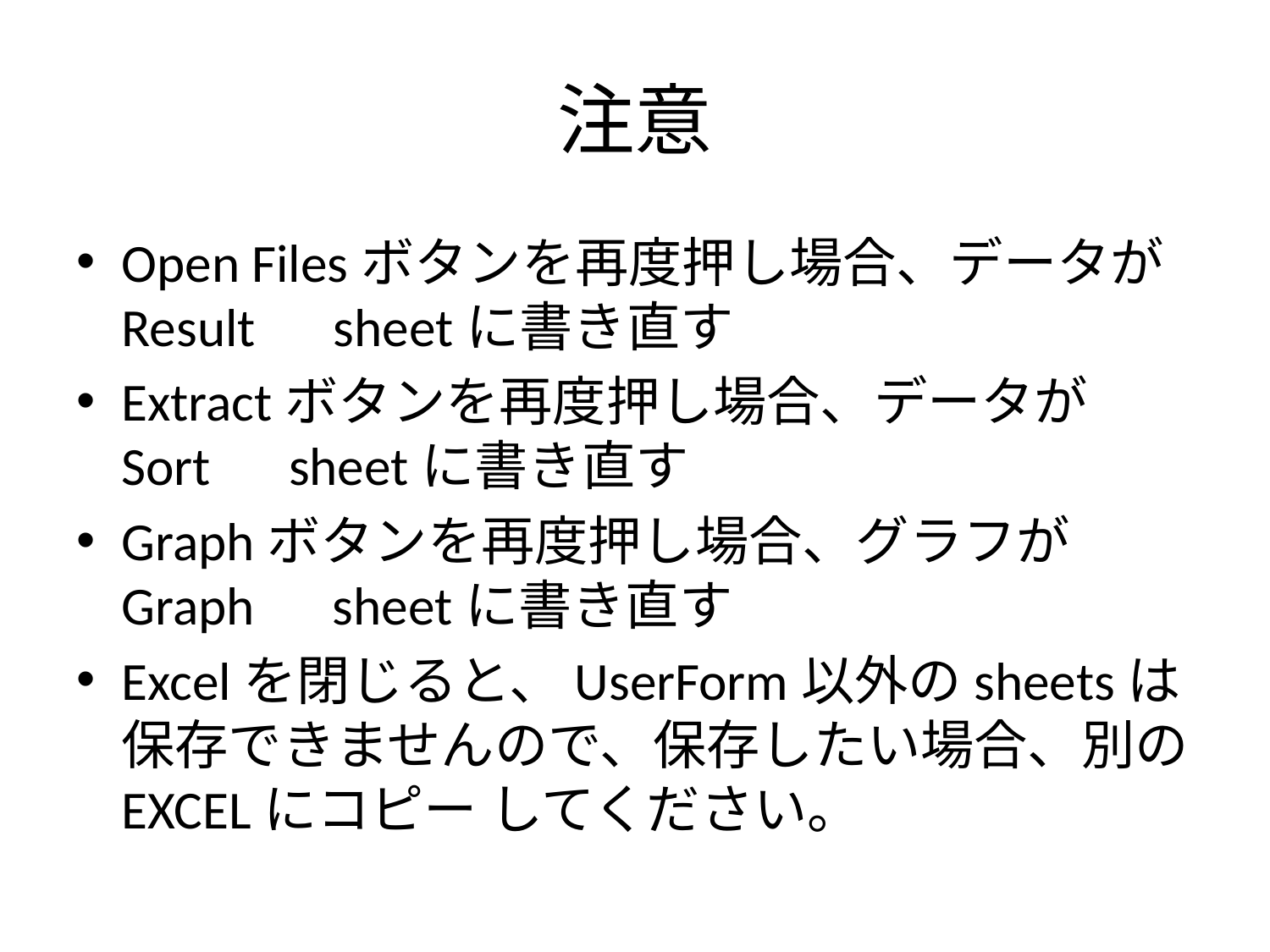

# 注意
Open Filesボタンを再度押し場合、データがResult　sheetに書き直す
Extractボタンを再度押し場合、データがSort　sheetに書き直す
Graphボタンを再度押し場合、グラフがGraph　sheetに書き直す
Excelを閉じると、UserForm以外のsheetsは保存できませんので、保存したい場合、別のEXCELにコピー してください。